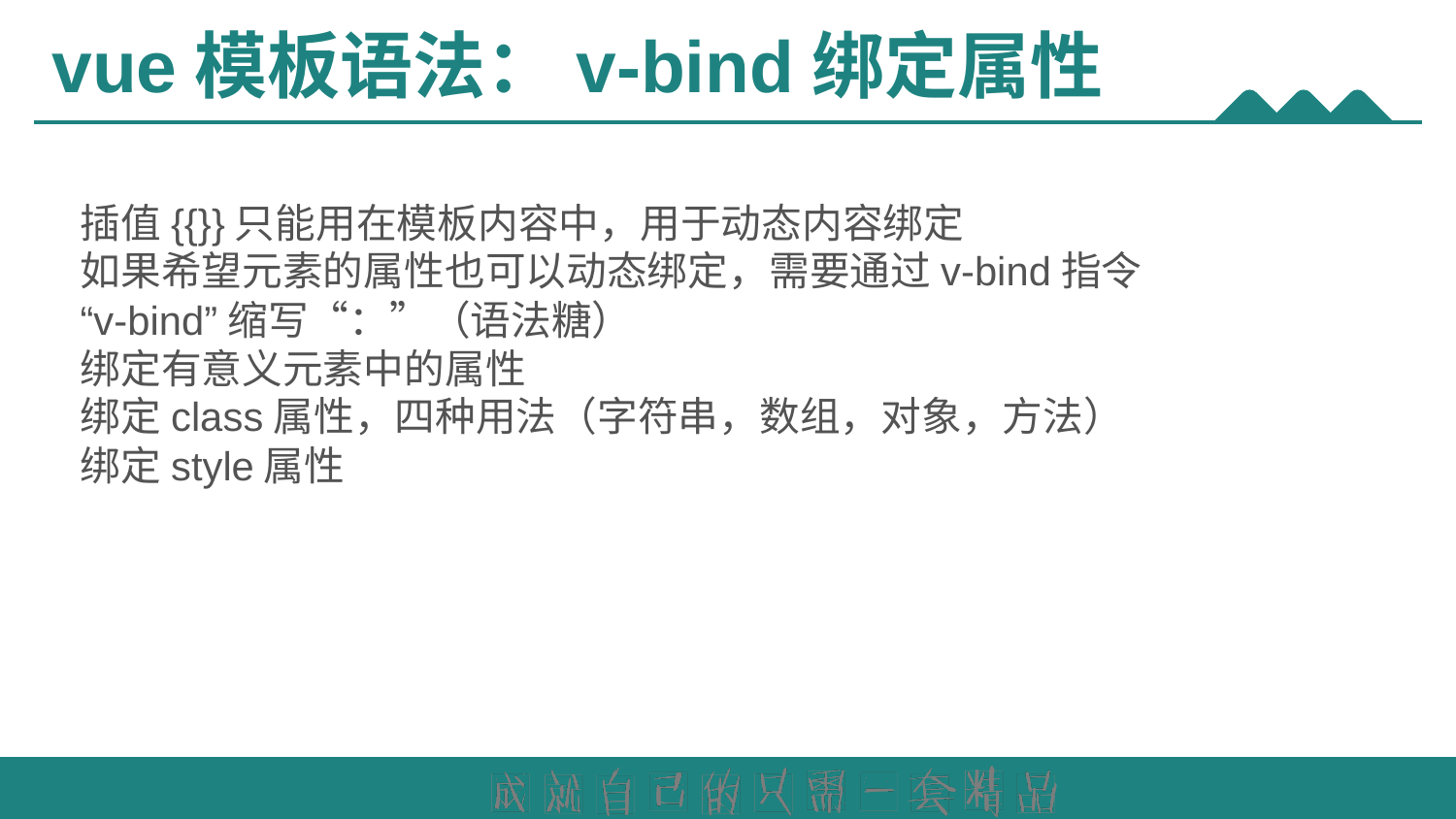

# vue模板语法：v-bind绑定属性
插值{{}}只能用在模板内容中，用于动态内容绑定
如果希望元素的属性也可以动态绑定，需要通过v-bind指令
“v-bind”缩写“：”（语法糖）
绑定有意义元素中的属性
绑定class属性，四种用法（字符串，数组，对象，方法）
绑定style属性